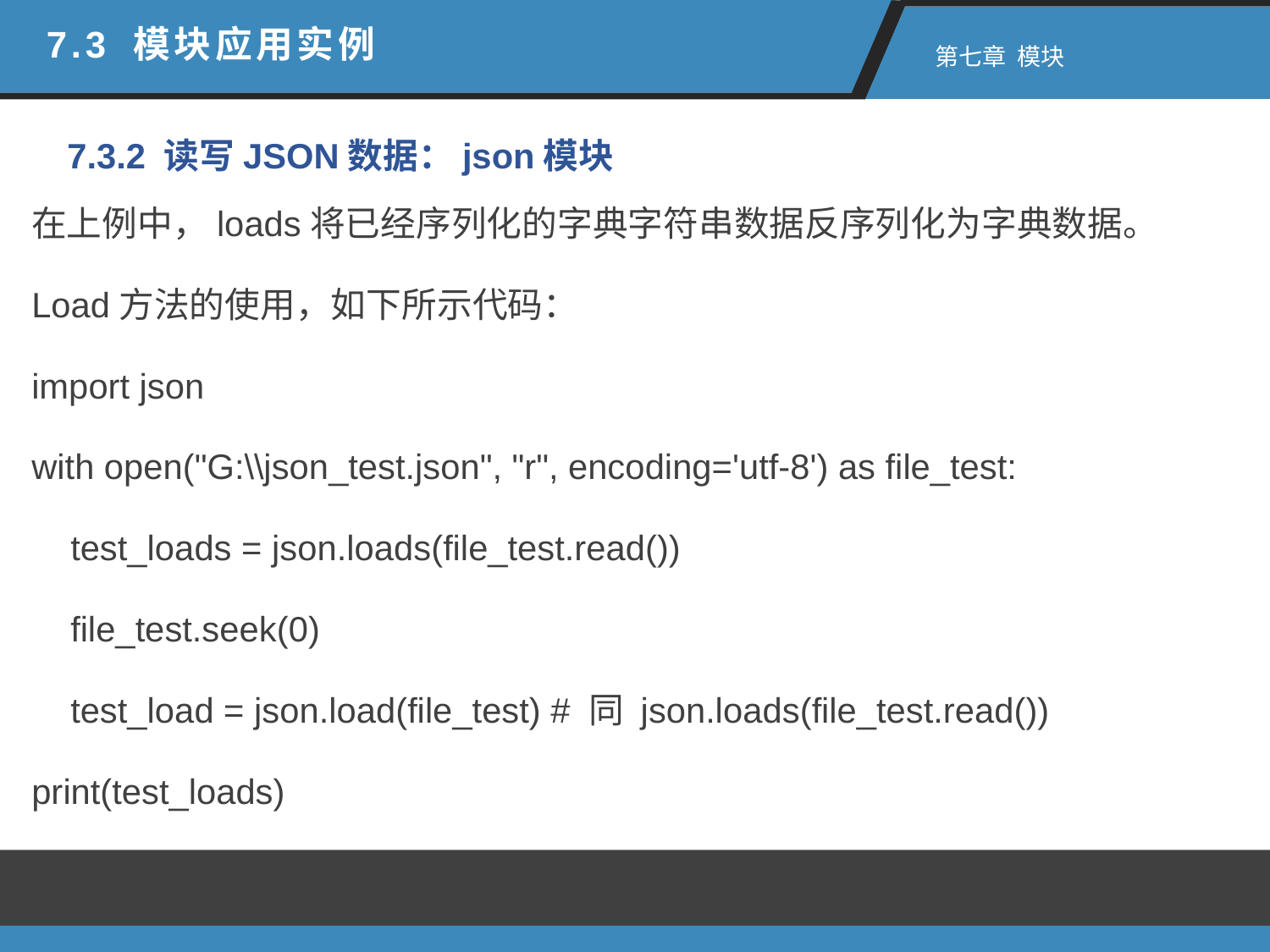

7.3 模块应用实例
  第七章  模块
7.3.2 读写JSON数据：json模块
在上例中，loads将已经序列化的字典字符串数据反序列化为字典数据。
Load方法的使用，如下所示代码：
import json
with open("G:\\json_test.json", "r", encoding='utf-8') as file_test:
    test_loads = json.loads(file_test.read())
    file_test.seek(0)
    test_load = json.load(file_test) # 同 json.loads(file_test.read())
print(test_loads)